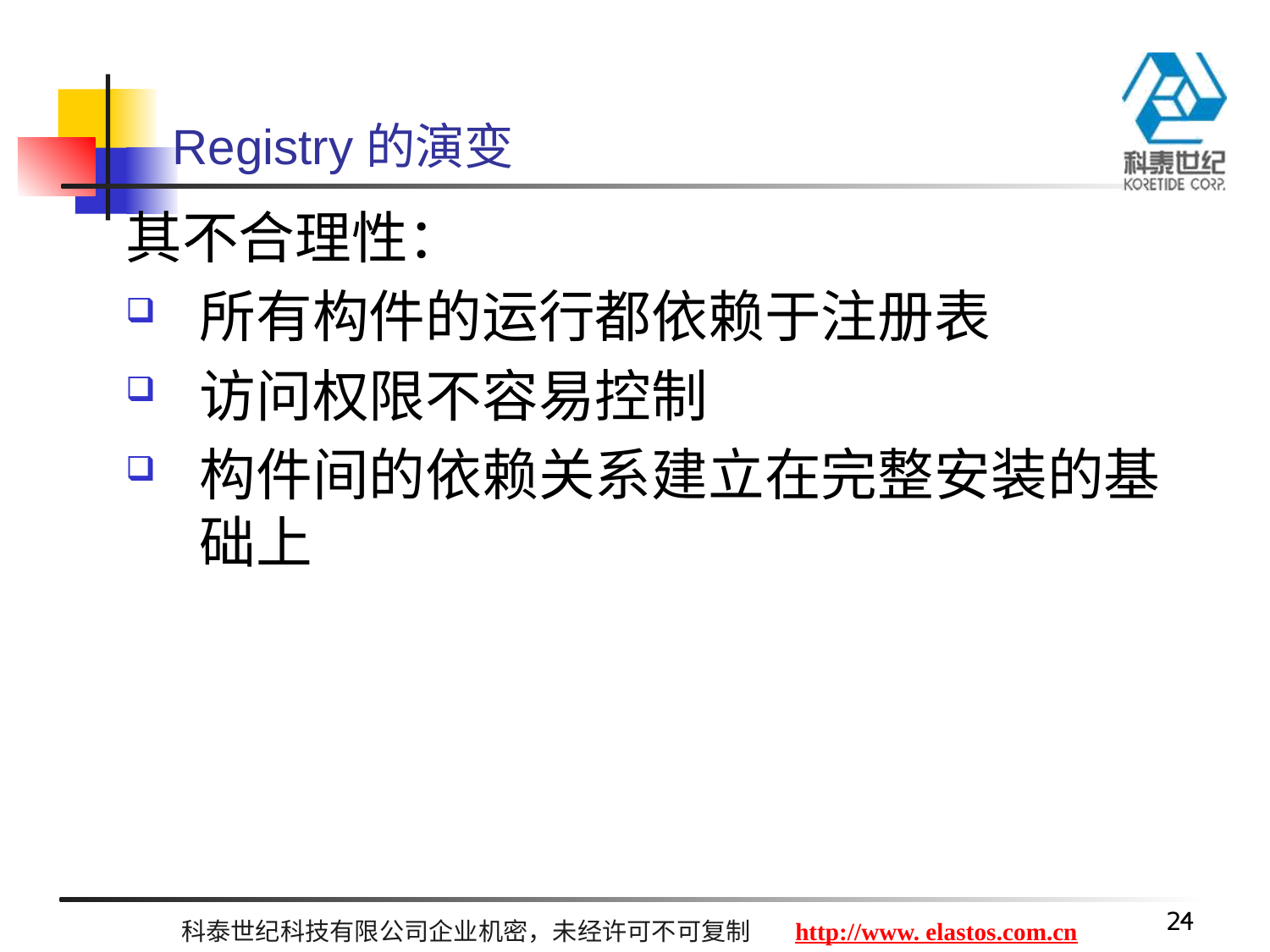

# Registry的演变
其不合理性：
所有构件的运行都依赖于注册表
访问权限不容易控制
构件间的依赖关系建立在完整安装的基础上

24